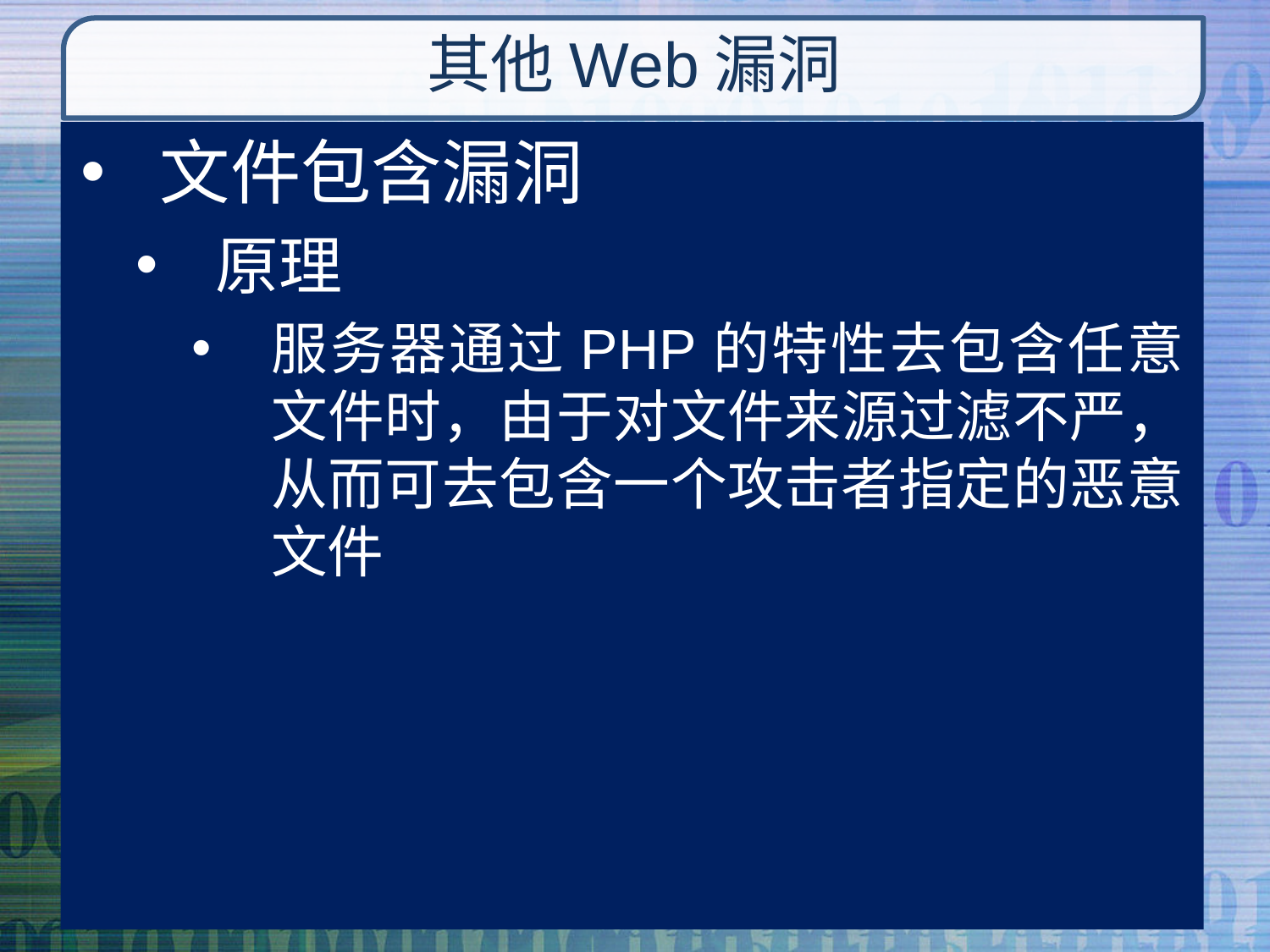

# 其他Web漏洞
文件包含漏洞
原理
服务器通过PHP的特性去包含任意文件时，由于对文件来源过滤不严，从而可去包含一个攻击者指定的恶意文件